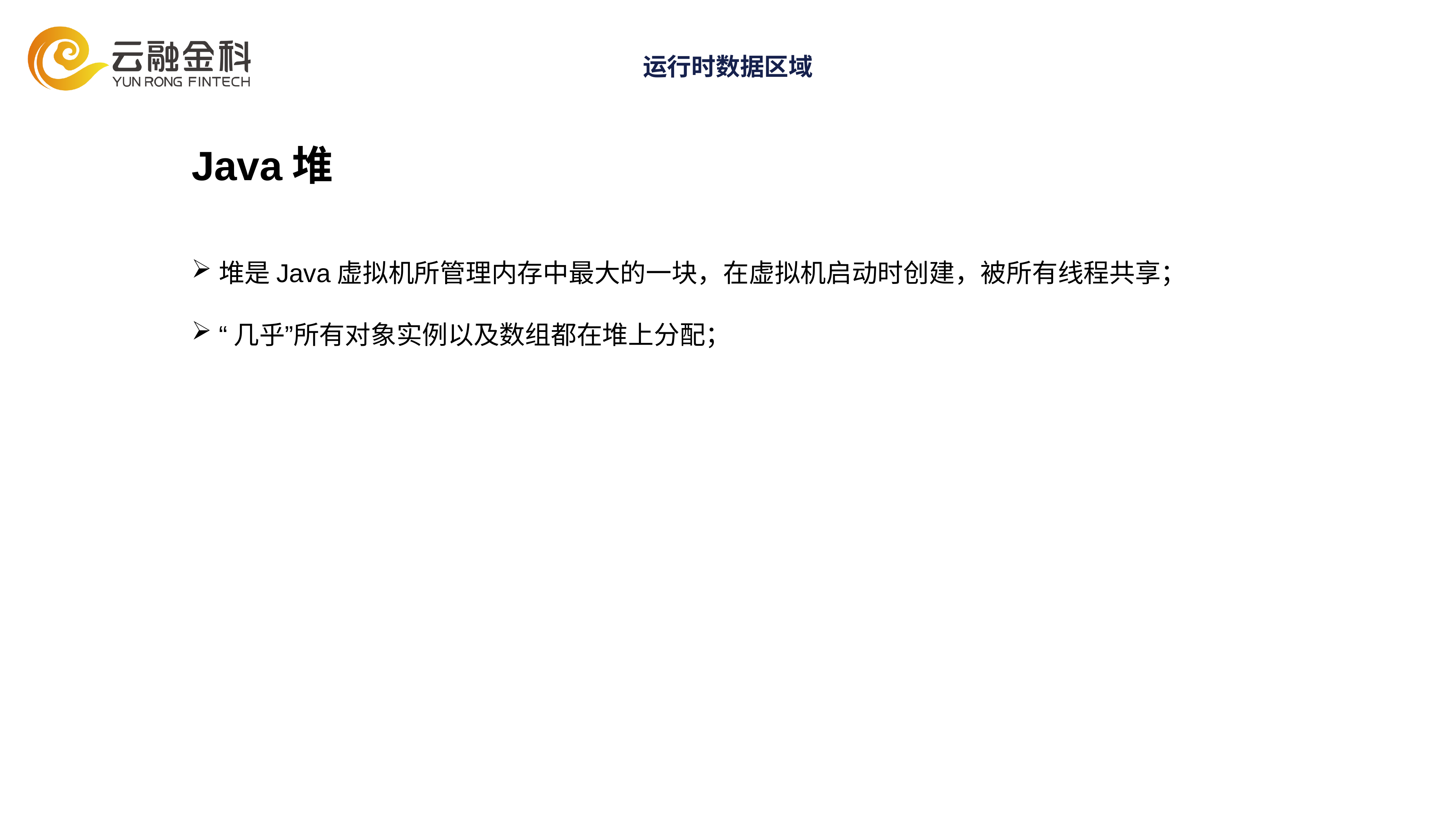

# 运行时数据区域
Java堆
堆是Java虚拟机所管理内存中最大的一块，在虚拟机启动时创建，被所有线程共享；

“几乎”所有对象实例以及数组都在堆上分配；